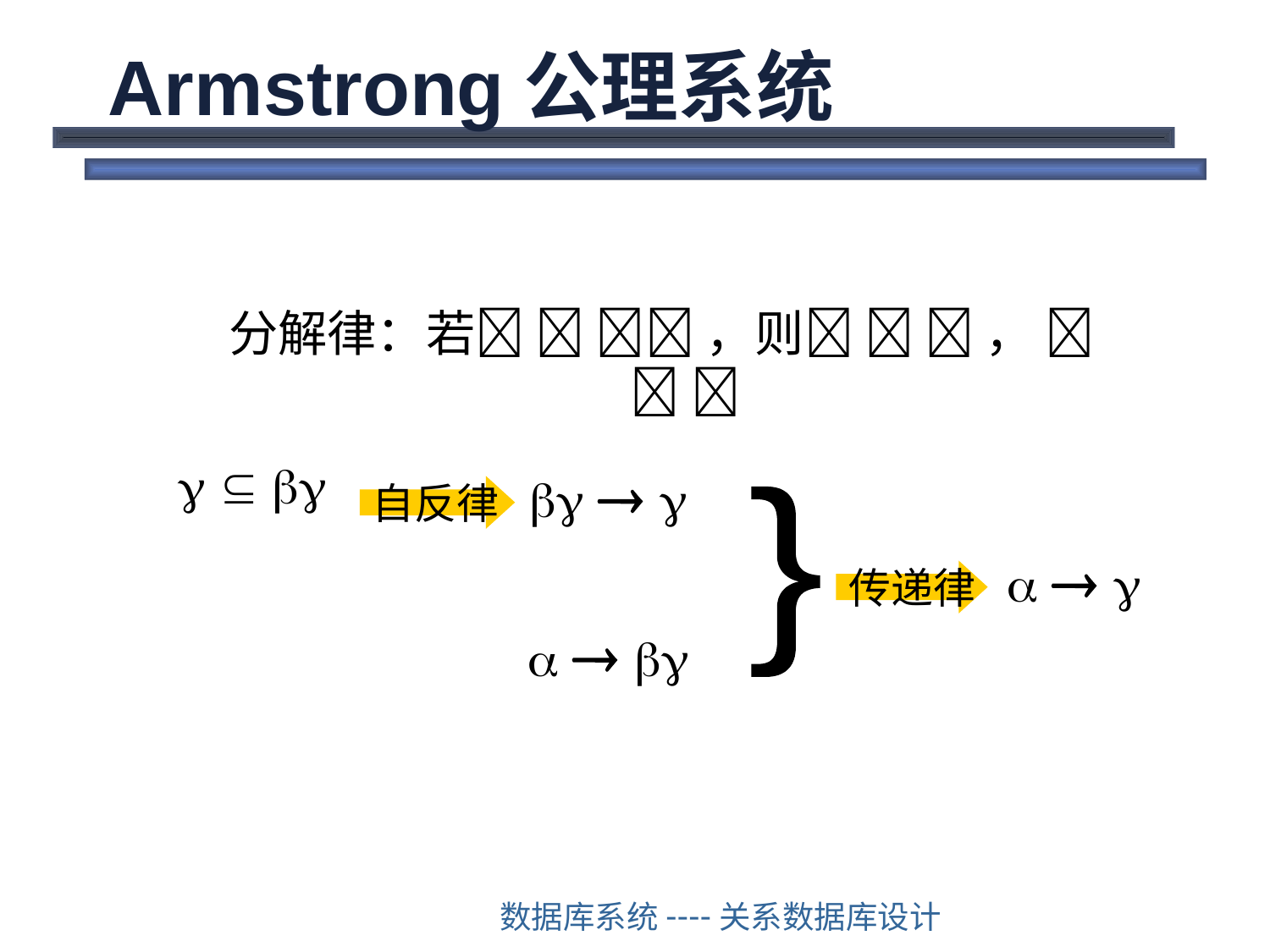

# Armstrong公理系统
分解律：若α → βγ ，则α → β ， α → γ

γ ⊆ βγ
βγ → γ
自反律
}

α → γ
传递律
α → βγ
数据库系统----关系数据库设计